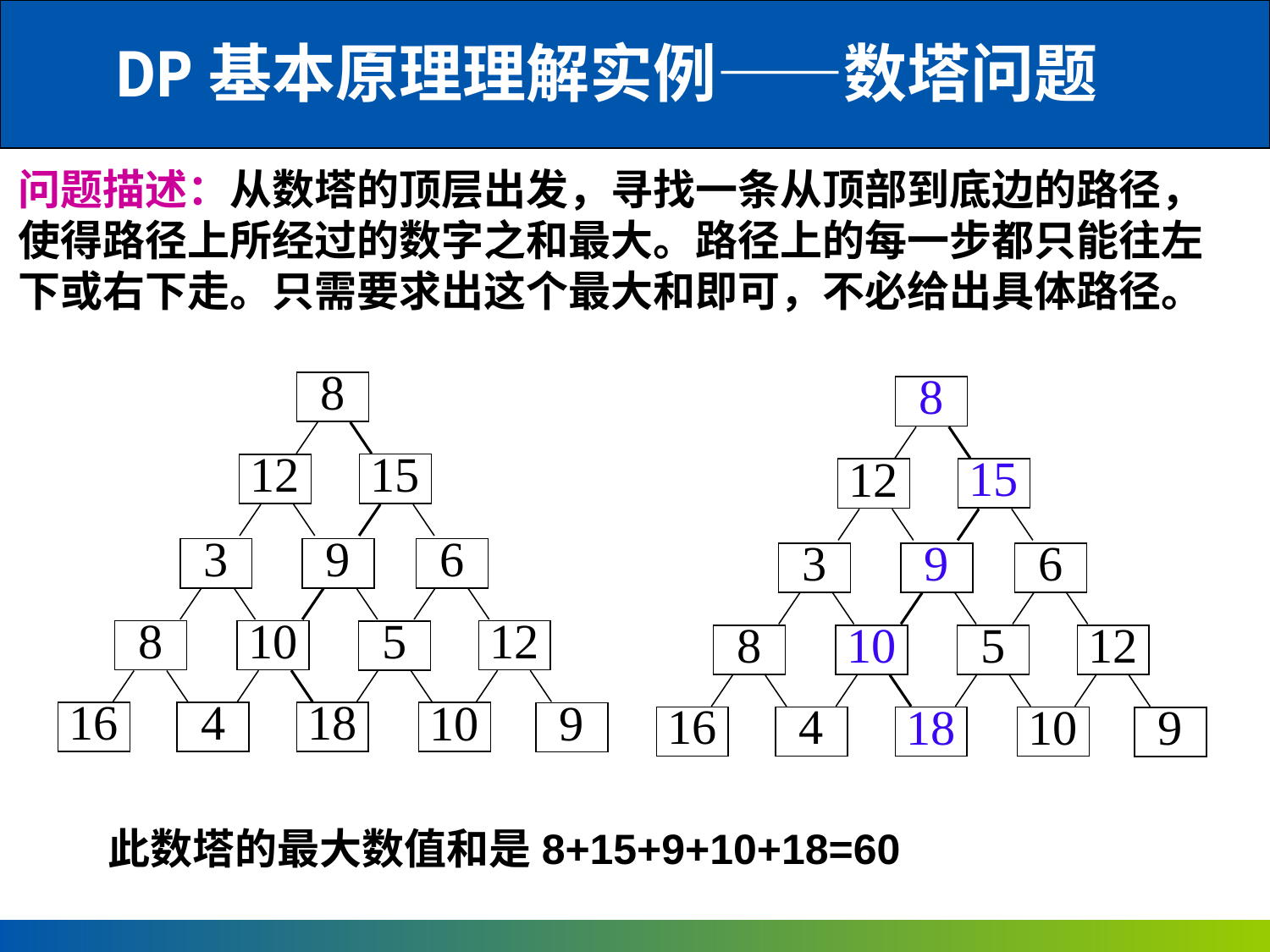

DP基本原理理解实例——数塔问题
问题描述：从数塔的顶层出发，寻找一条从顶部到底边的路径，使得路径上所经过的数字之和最大。路径上的每一步都只能往左下或右下走。只需要求出这个最大和即可，不必给出具体路径。
8

15
12

3
9
6

8
10
12
5

16
4
18
10
9
8

15
12

3
9
6

8
10
12
5

16
4
18
10
9
此数塔的最大数值和是8+15+9+10+18=60